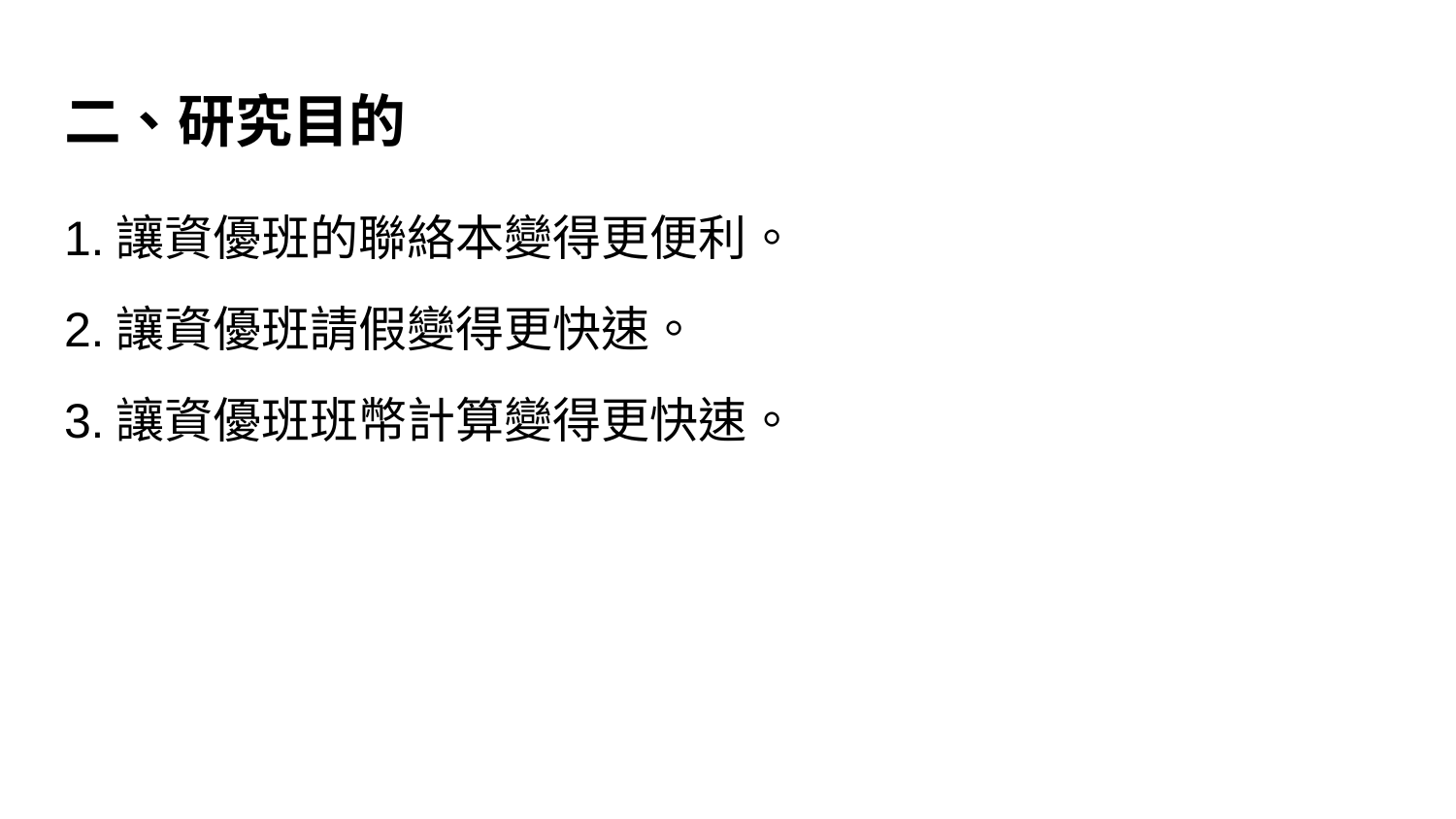

# 二、研究目的
1.讓資優班的聯絡本變得更便利。
2.讓資優班請假變得更快速。
3.讓資優班班幣計算變得更快速。